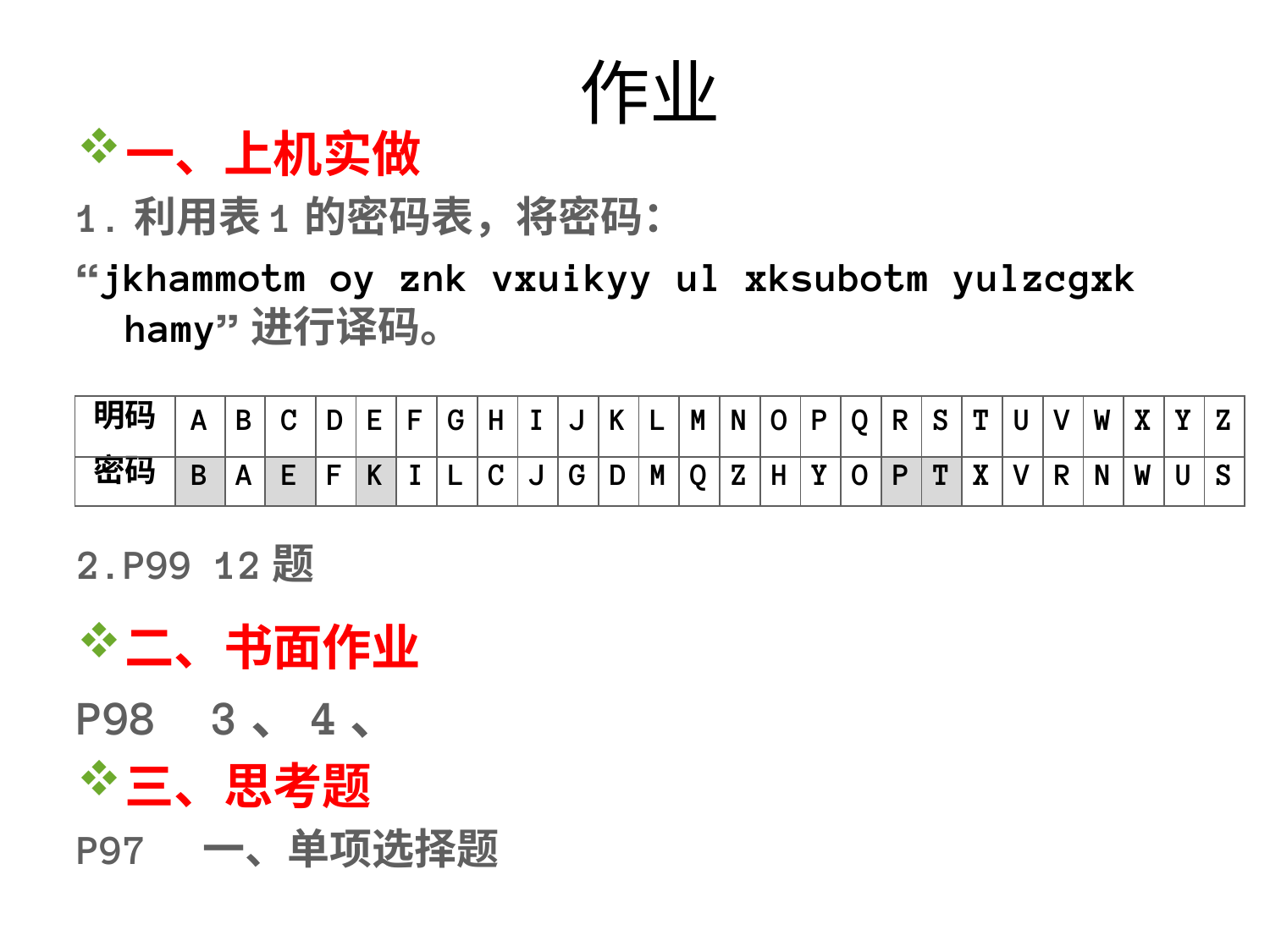

# 作业
一、上机实做
1.利用表1的密码表，将密码：
“jkhammotm oy znk vxuikyy ul xksubotm yulzcgxk hamy”进行译码。

2.P99 12题

| 明码 | A | B | C | D | E | F | G | H | I | J | K | L | M | N | O | P | Q | R | S | T | U | V | W | X | Y | Z |
| --- | --- | --- | --- | --- | --- | --- | --- | --- | --- | --- | --- | --- | --- | --- | --- | --- | --- | --- | --- | --- | --- | --- | --- | --- | --- | --- |
| 密码 | B | A | E | F | K | I | L | C | J | G | D | M | Q | Z | H | Y | O | P | T | X | V | R | N | W | U | S |

二、书面作业
P98  3、4、
三、思考题
P97  一、单项选择题

213